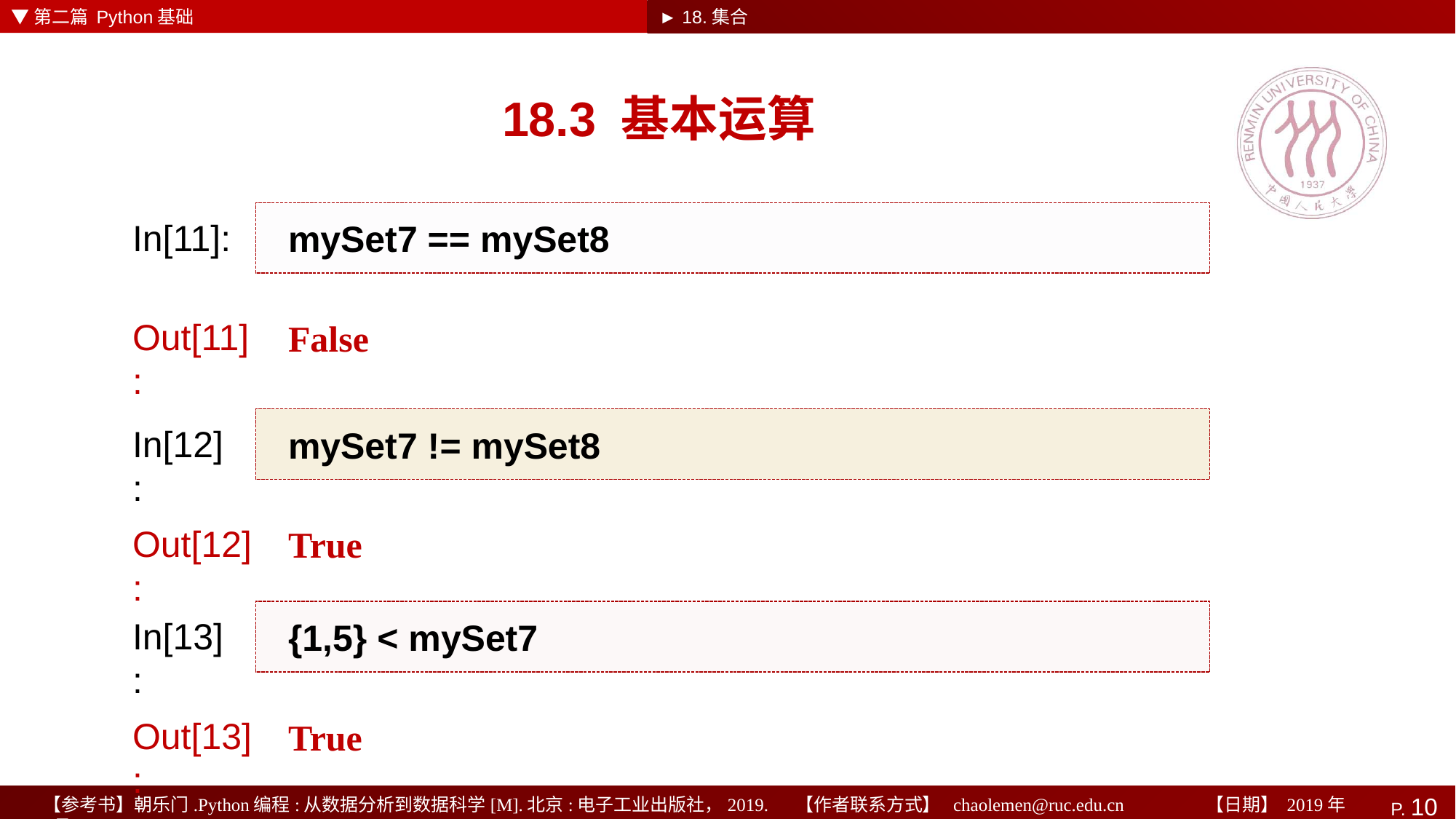

▼第二篇 Python基础
► 18.集合
# 18.3 基本运算
mySet7 == mySet8
In[11]:
False
Out[11]:
mySet7 != mySet8
In[12]:
True
Out[12]:
{1,5} < mySet7
In[13]:
True
Out[13]: